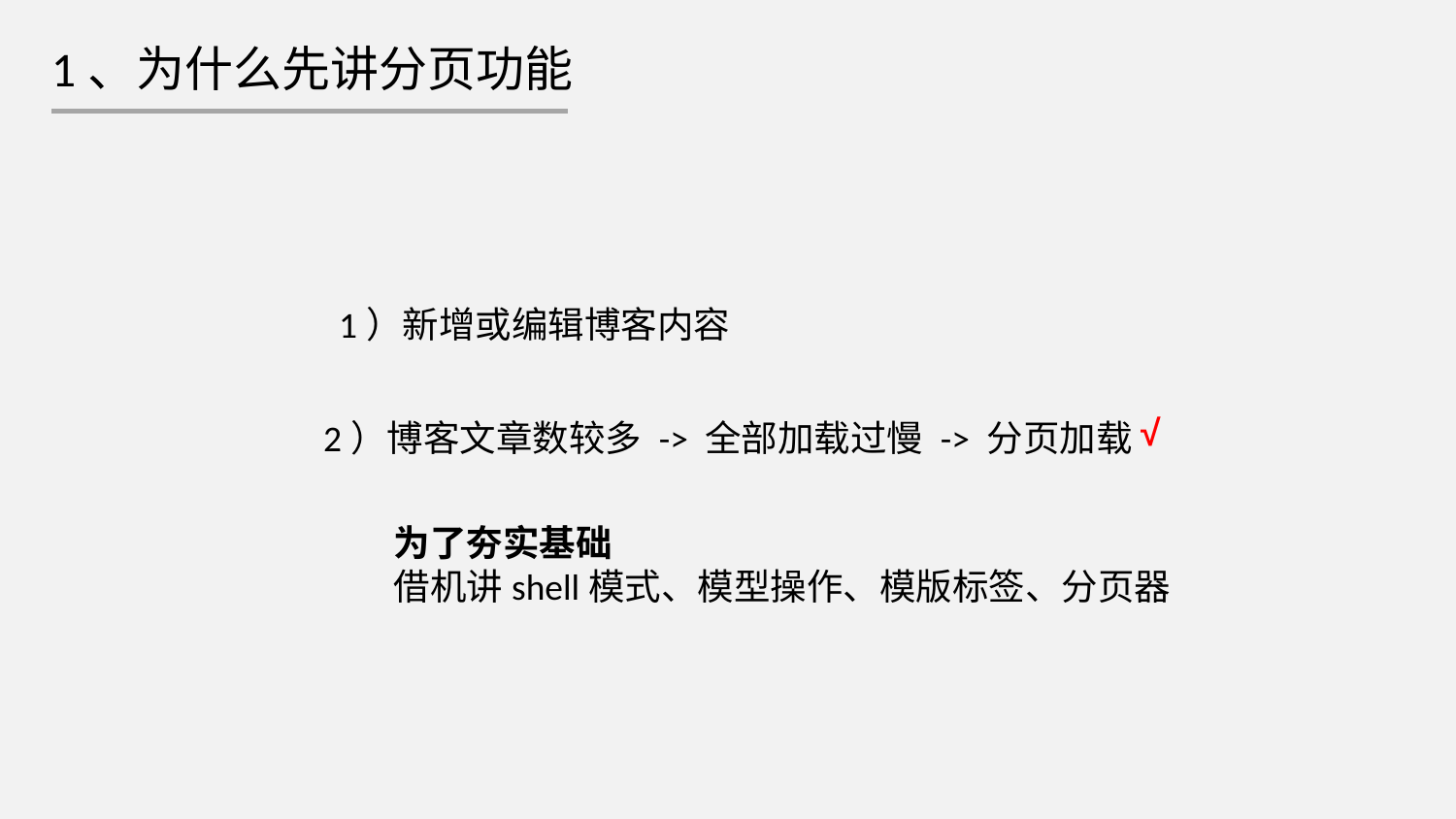

1、为什么先讲分页功能
1）新增或编辑博客内容
2）博客文章数较多 -> 全部加载过慢 -> 分页加载
√
为了夯实基础
借机讲shell模式、模型操作、模版标签、分页器